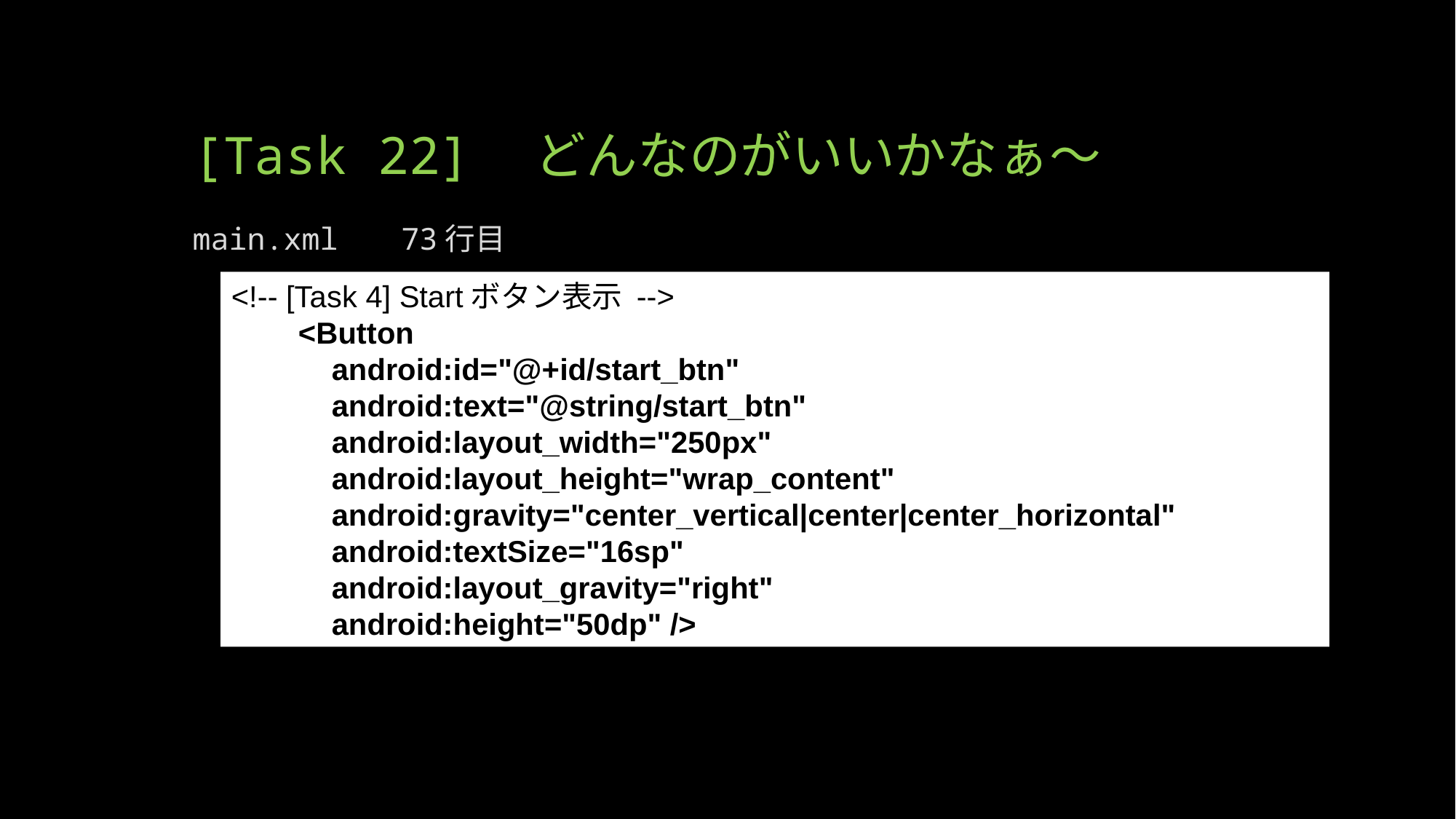

# [Task 22]　どんなのがいいかなぁ～
main.xml 　73行目
<!-- [Task 4] Startボタン表示 -->
        <Button
            android:id="@+id/start_btn"
            android:text="@string/start_btn"
            android:layout_width="250px"
            android:layout_height="wrap_content"
            android:gravity="center_vertical|center|center_horizontal"
            android:textSize="16sp"
            android:layout_gravity="right"
            android:height="50dp" />